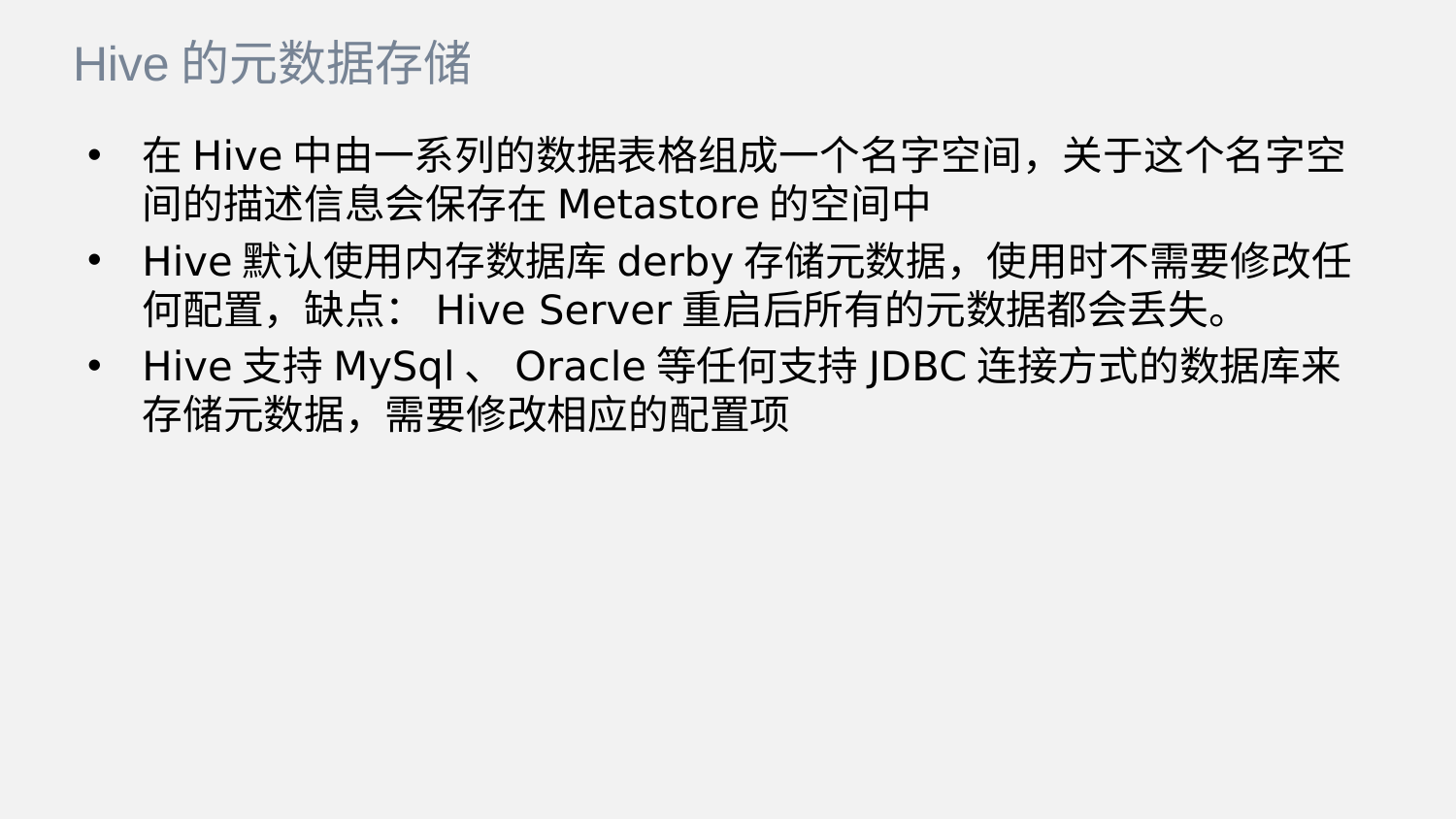

Hive的元数据存储
在Hive中由一系列的数据表格组成一个名字空间，关于这个名字空间的描述信息会保存在Metastore的空间中
Hive默认使用内存数据库derby存储元数据，使用时不需要修改任何配置，缺点：Hive Server重启后所有的元数据都会丢失。
Hive支持MySql、Oracle等任何支持JDBC连接方式的数据库来存储元数据，需要修改相应的配置项